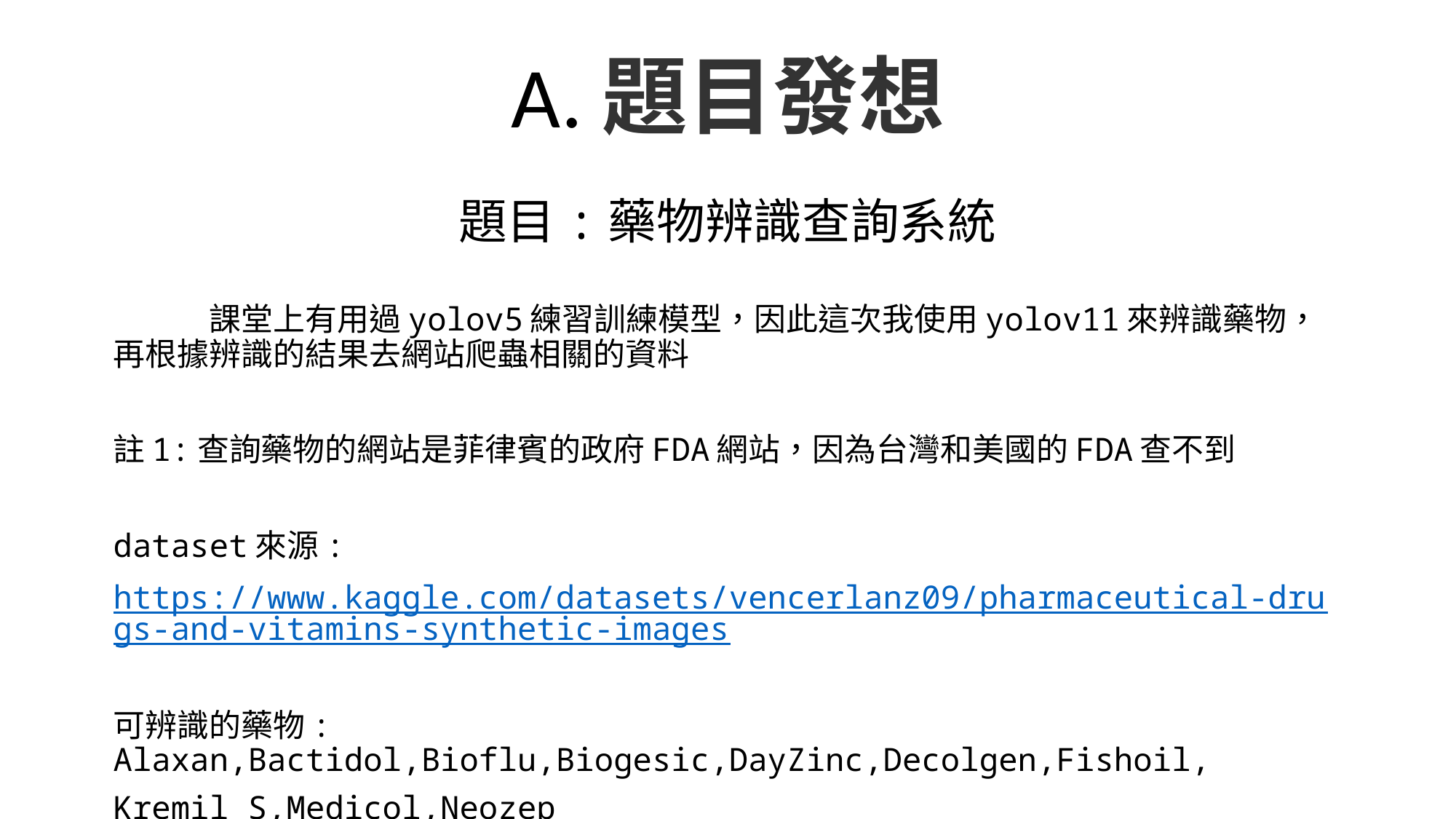

# A.題目發想
題目:藥物辨識查詢系統
	課堂上有用過yolov5練習訓練模型，因此這次我使用yolov11來辨識藥物，再根據辨識的結果去網站爬蟲相關的資料

註1:查詢藥物的網站是菲律賓的政府FDA網站，因為台灣和美國的FDA查不到

dataset來源:
https://www.kaggle.com/datasets/vencerlanz09/pharmaceutical-drugs-and-vitamins-synthetic-images

可辨識的藥物: Alaxan,Bactidol,Bioflu,Biogesic,DayZinc,Decolgen,Fishoil,
Kremil S,Medicol,Neozep